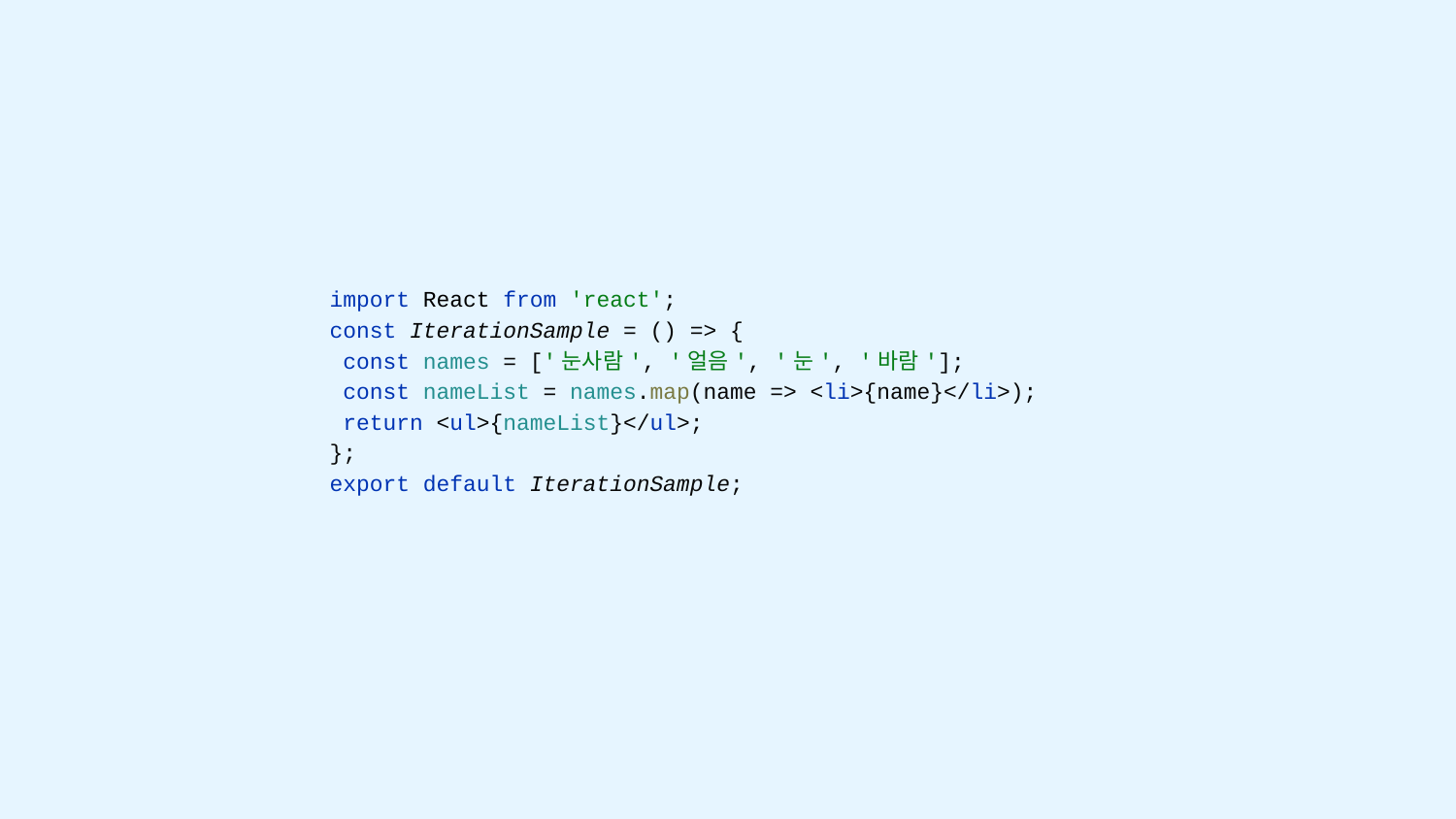

import React from 'react';
const IterationSample = () => {
 const names = ['눈사람', '얼음', '눈', '바람'];
 const nameList = names.map(name => <li>{name}</li>);
 return <ul>{nameList}</ul>;
};
export default IterationSample;